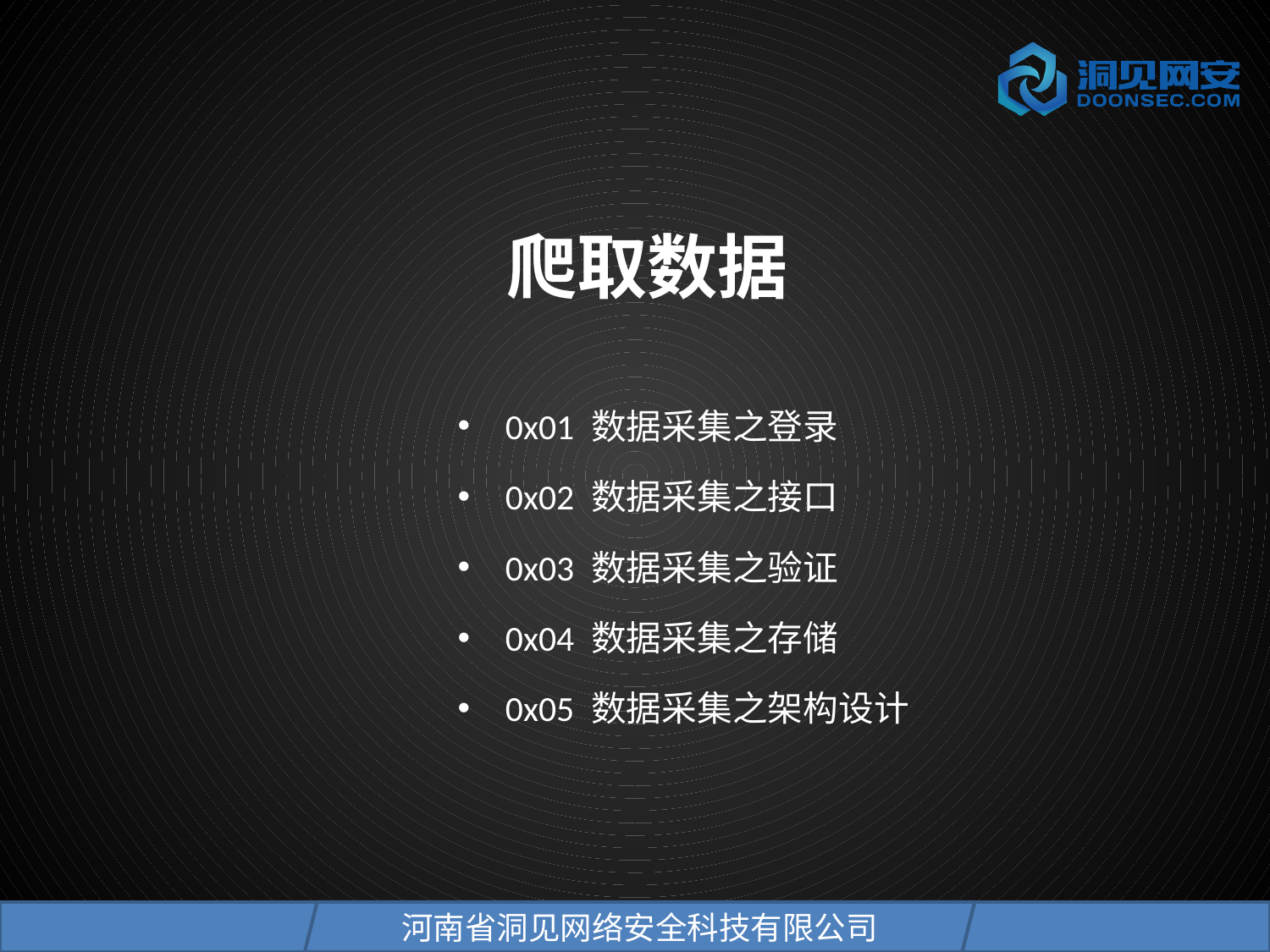

# 爬取数据
0x01 数据采集之登录
0x02 数据采集之接口
0x03 数据采集之验证
0x04 数据采集之存储
0x05 数据采集之架构设计